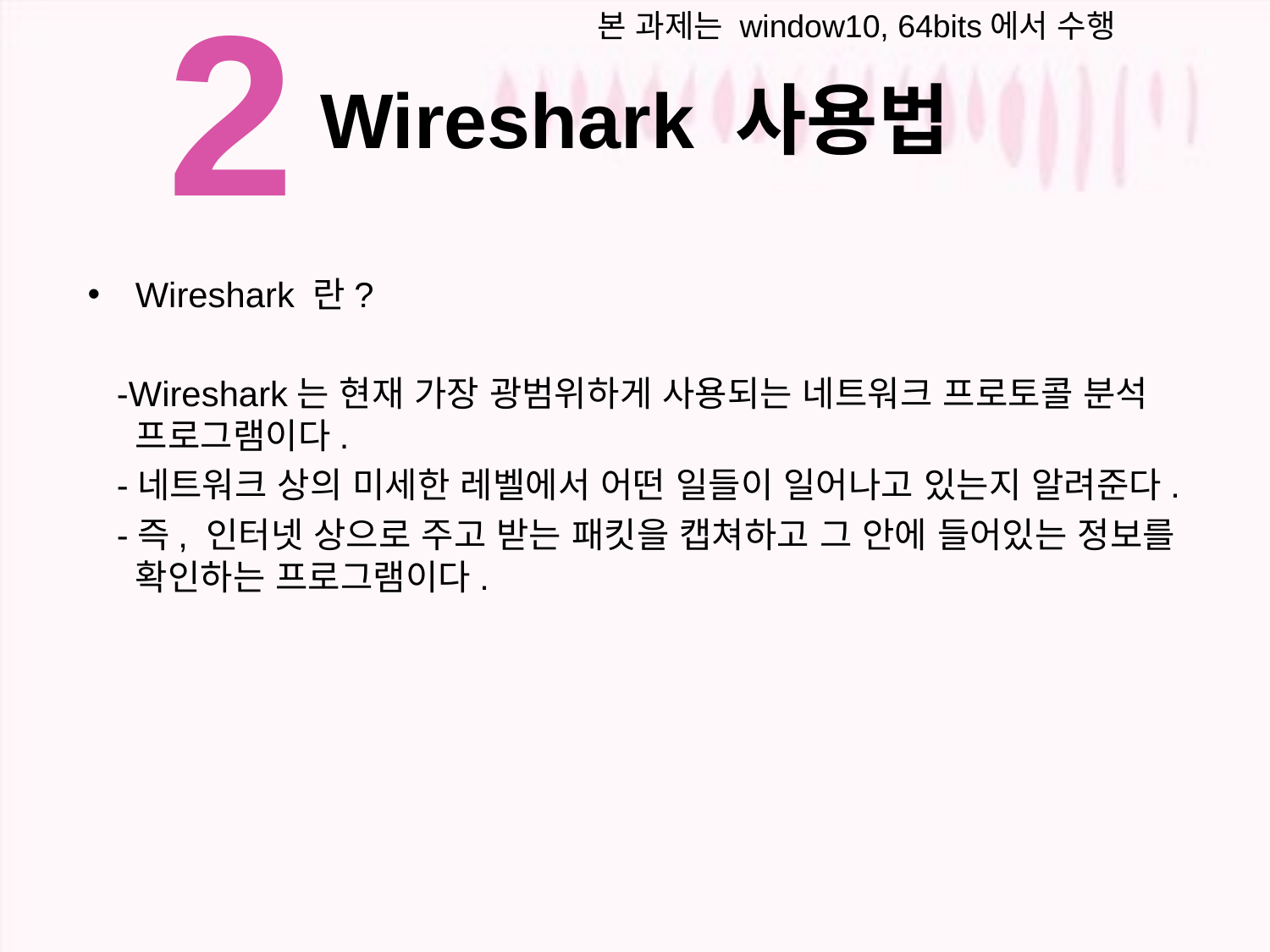

본 과제는 window10, 64bits에서 수행
2
# Wireshark 사용법
Wireshark 란?

   -Wireshark는 현재 가장 광범위하게 사용되는 네트워크 프로토콜 분석 프로그램이다.
   -네트워크 상의 미세한 레벨에서 어떤 일들이 일어나고 있는지 알려준다.
   -즉, 인터넷 상으로 주고 받는 패킷을 캡쳐하고 그 안에 들어있는 정보를 확인하는 프로그램이다.